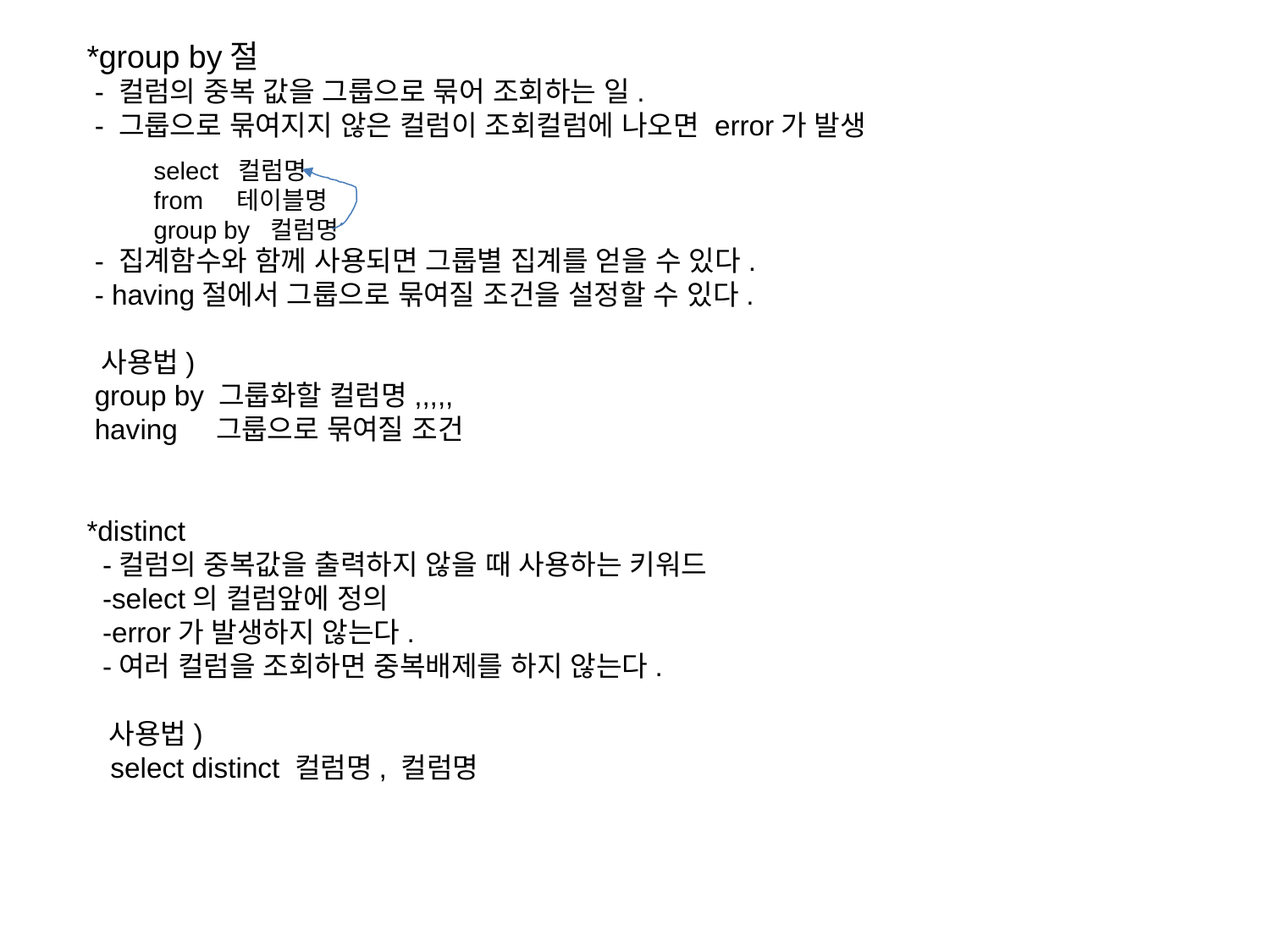

*group by절
 - 컬럼의 중복 값을 그룹으로 묶어 조회하는 일.
 - 그룹으로 묶여지지 않은 컬럼이 조회컬럼에 나오면 error가 발생

 - 집계함수와 함께 사용되면 그룹별 집계를 얻을 수 있다.
 - having절에서 그룹으로 묶여질 조건을 설정할 수 있다.

 사용법)
 group by 그룹화할 컬럼명,,,,,
 having    그룹으로 묶여질 조건

*distinct
  -컬럼의 중복값을 출력하지 않을 때 사용하는 키워드
  -select의 컬럼앞에 정의
  -error가 발생하지 않는다.
  -여러 컬럼을 조회하면 중복배제를 하지 않는다.

  사용법)
   select distinct 컬럼명, 컬럼명

select  컬럼명
from    테이블명
group by  컬럼명